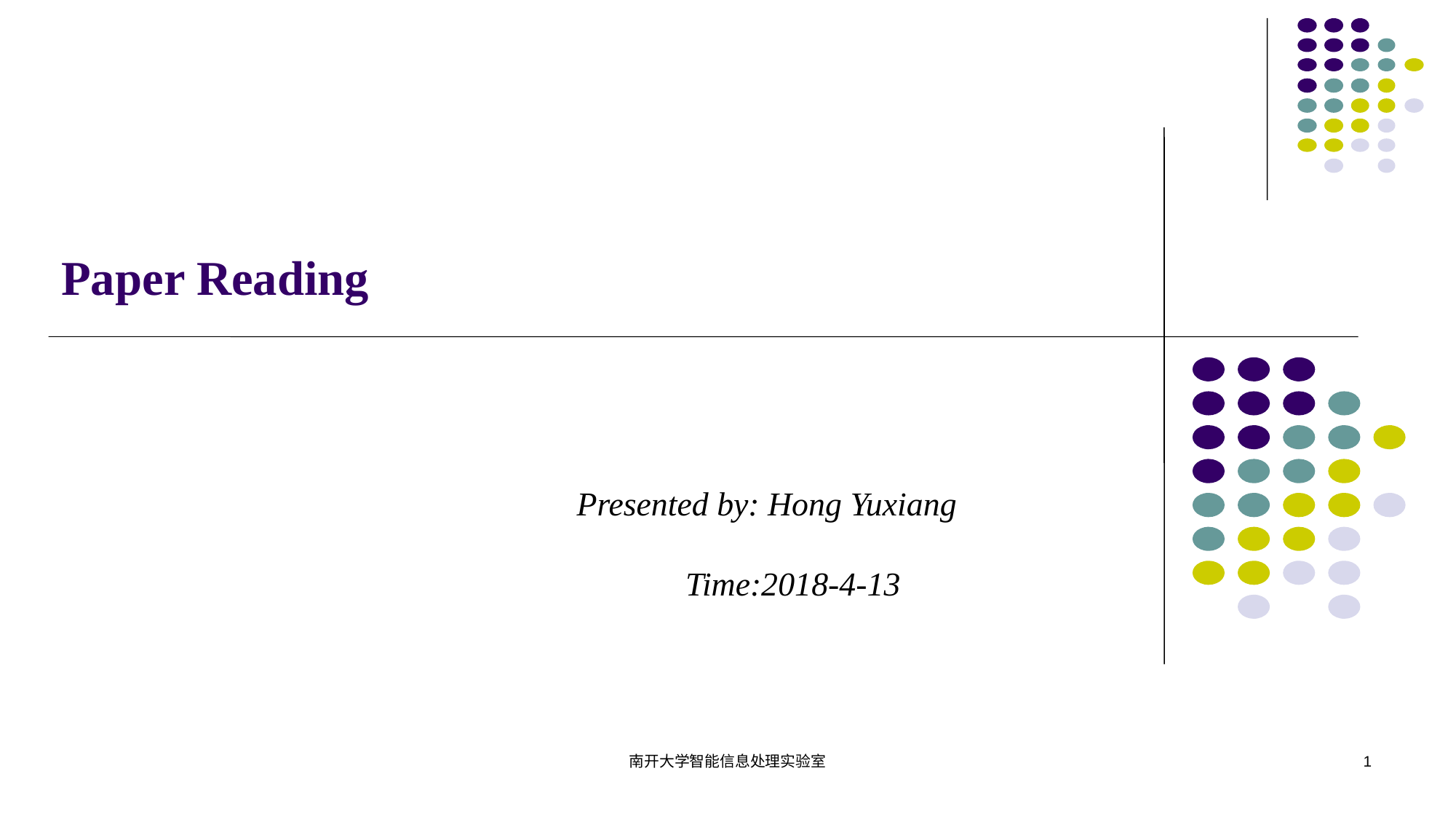

# Paper Reading
Presented by: Hong Yuxiang

 Time:2018-4-13
南开大学智能信息处理实验室
1